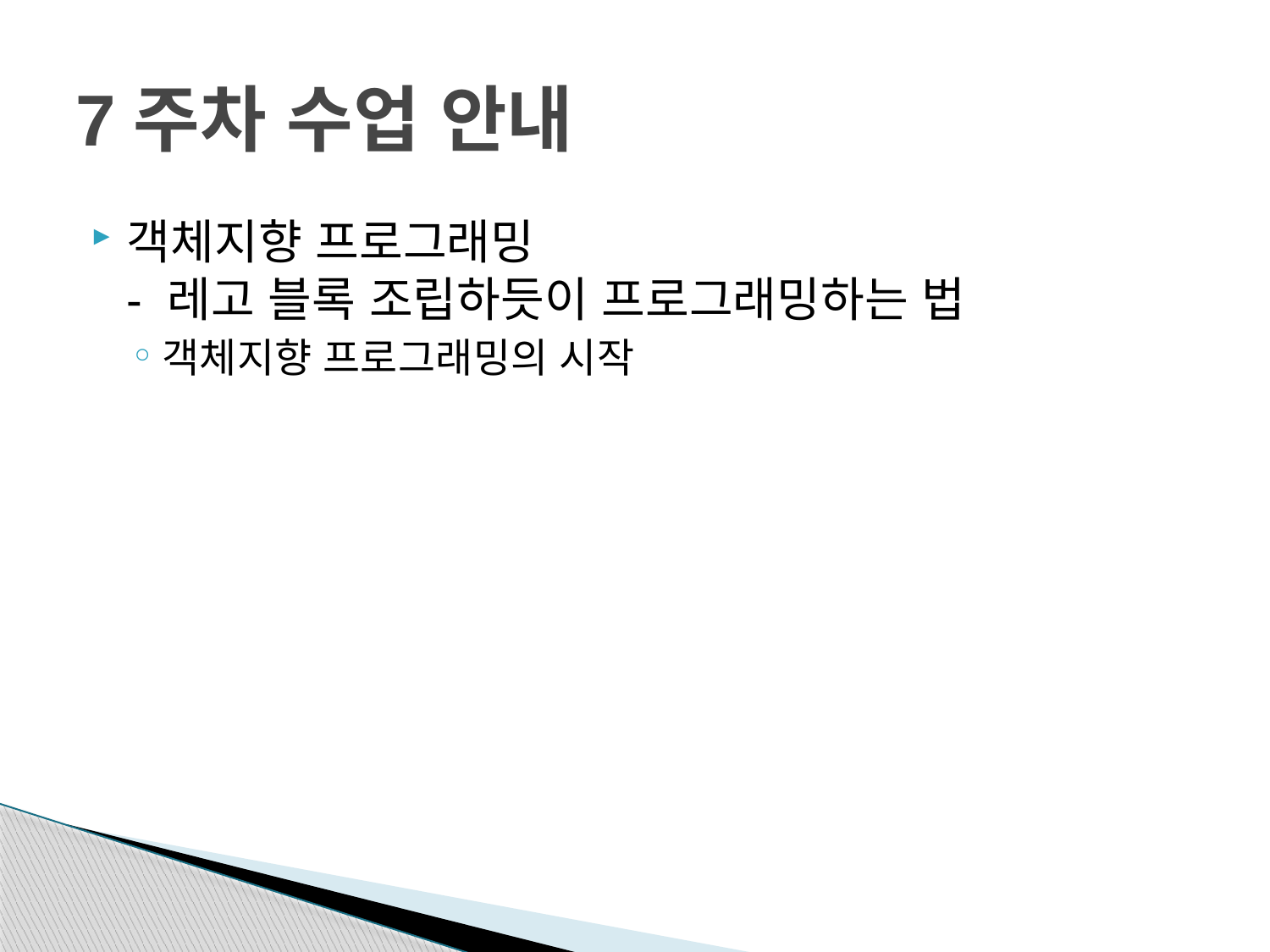

# 7주차 수업 안내
객체지향 프로그래밍
- 레고 블록 조립하듯이 프로그래밍하는 법
객체지향 프로그래밍의 시작